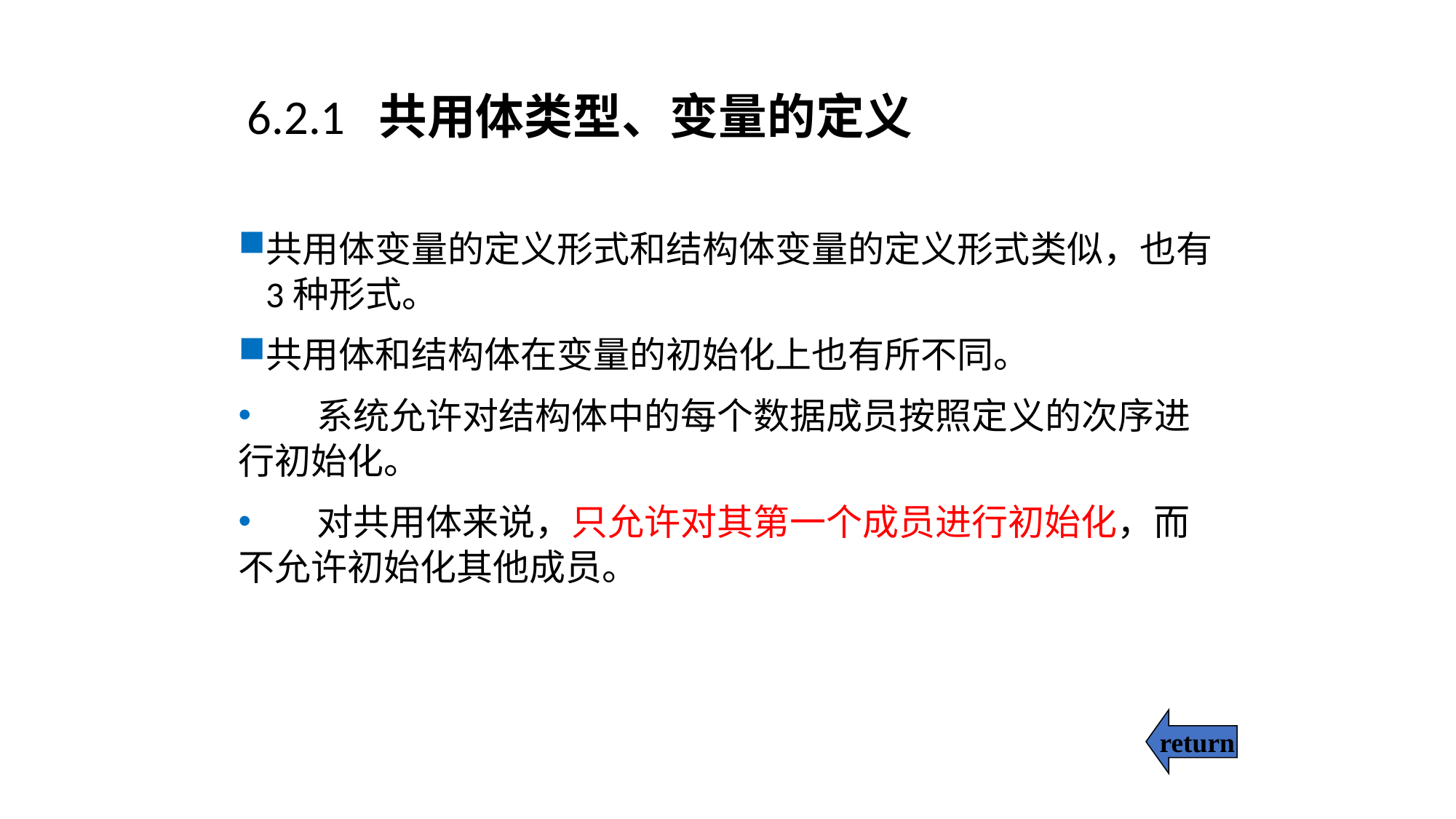

# 6.2.1  共用体类型、变量的定义
共用体变量的定义形式和结构体变量的定义形式类似，也有3种形式。
共用体和结构体在变量的初始化上也有所不同。
       系统允许对结构体中的每个数据成员按照定义的次序进行初始化。
       对共用体来说，只允许对其第一个成员进行初始化，而不允许初始化其他成员。
return